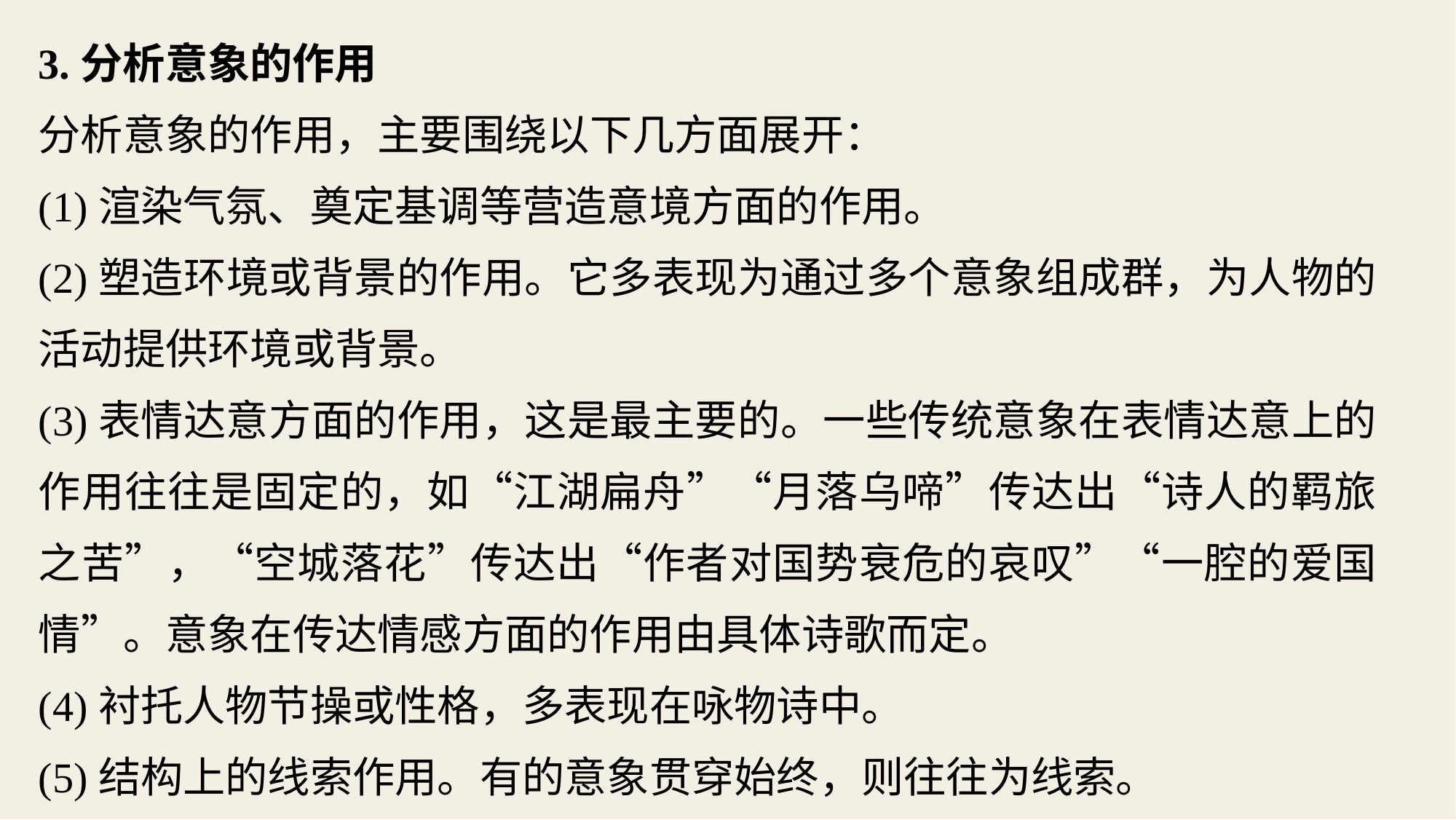

3.分析意象的作用
分析意象的作用，主要围绕以下几方面展开：
(1)渲染气氛、奠定基调等营造意境方面的作用。
(2)塑造环境或背景的作用。它多表现为通过多个意象组成群，为人物的活动提供环境或背景。
(3)表情达意方面的作用，这是最主要的。一些传统意象在表情达意上的作用往往是固定的，如“江湖扁舟”“月落乌啼”传达出“诗人的羁旅之苦”，“空城落花”传达出“作者对国势衰危的哀叹”“一腔的爱国情”。意象在传达情感方面的作用由具体诗歌而定。
(4)衬托人物节操或性格，多表现在咏物诗中。
(5)结构上的线索作用。有的意象贯穿始终，则往往为线索。